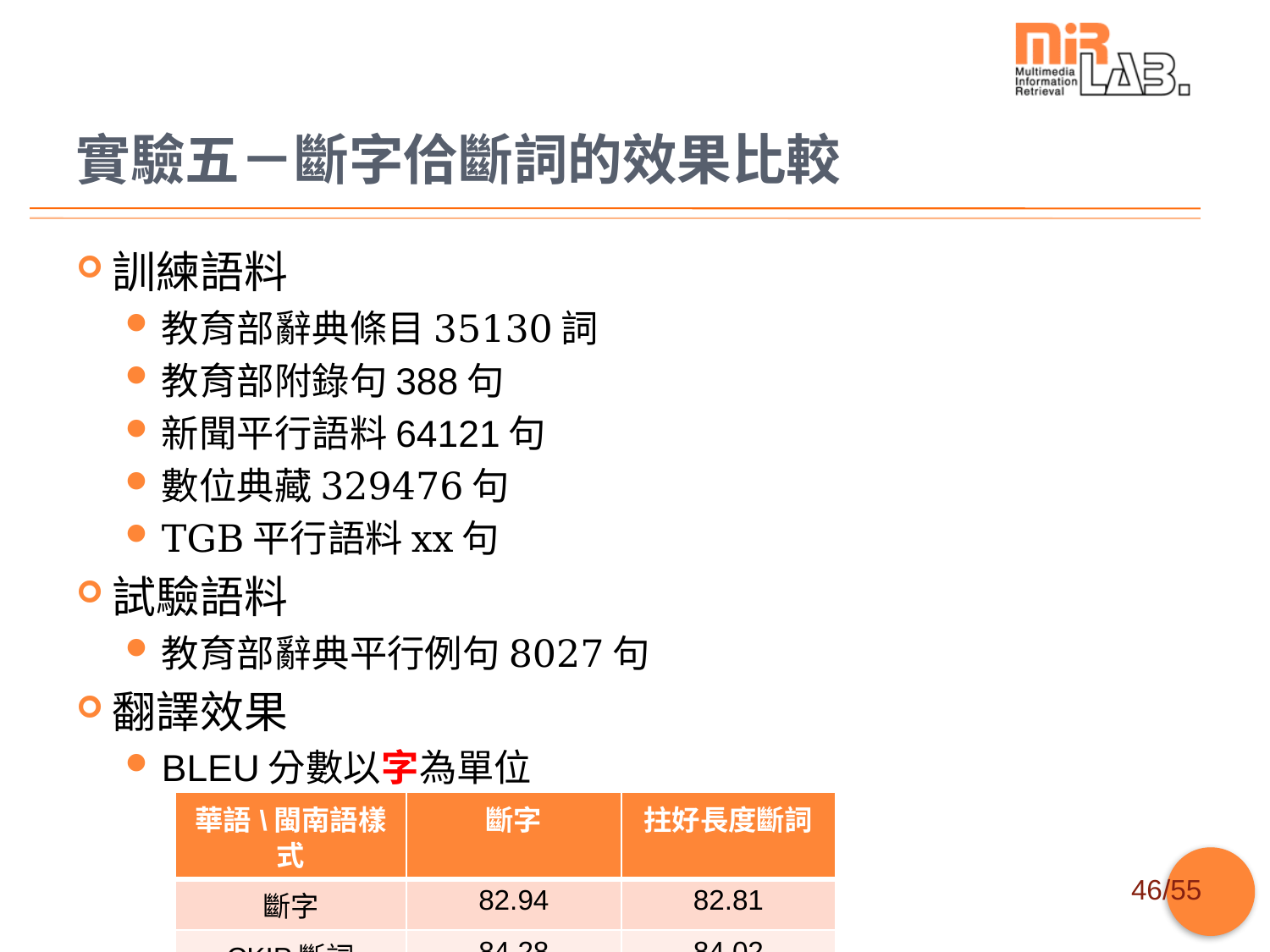

# 實驗五－斷字佮斷詞的效果比較
訓練語料
教育部辭典條目35130詞
教育部附錄句388句
新聞平行語料64121句
數位典藏329476句
TGB平行語料xx句
試驗語料
教育部辭典平行例句8027句
翻譯效果
BLEU分數以字為單位

| 華語\閩南語樣式 | 斷字 | 拄好長度斷詞 |
| --- | --- | --- |
| 斷字 | 82.94 | 82.81 |
| CKIP斷詞 | 84.28 | 84.02 |